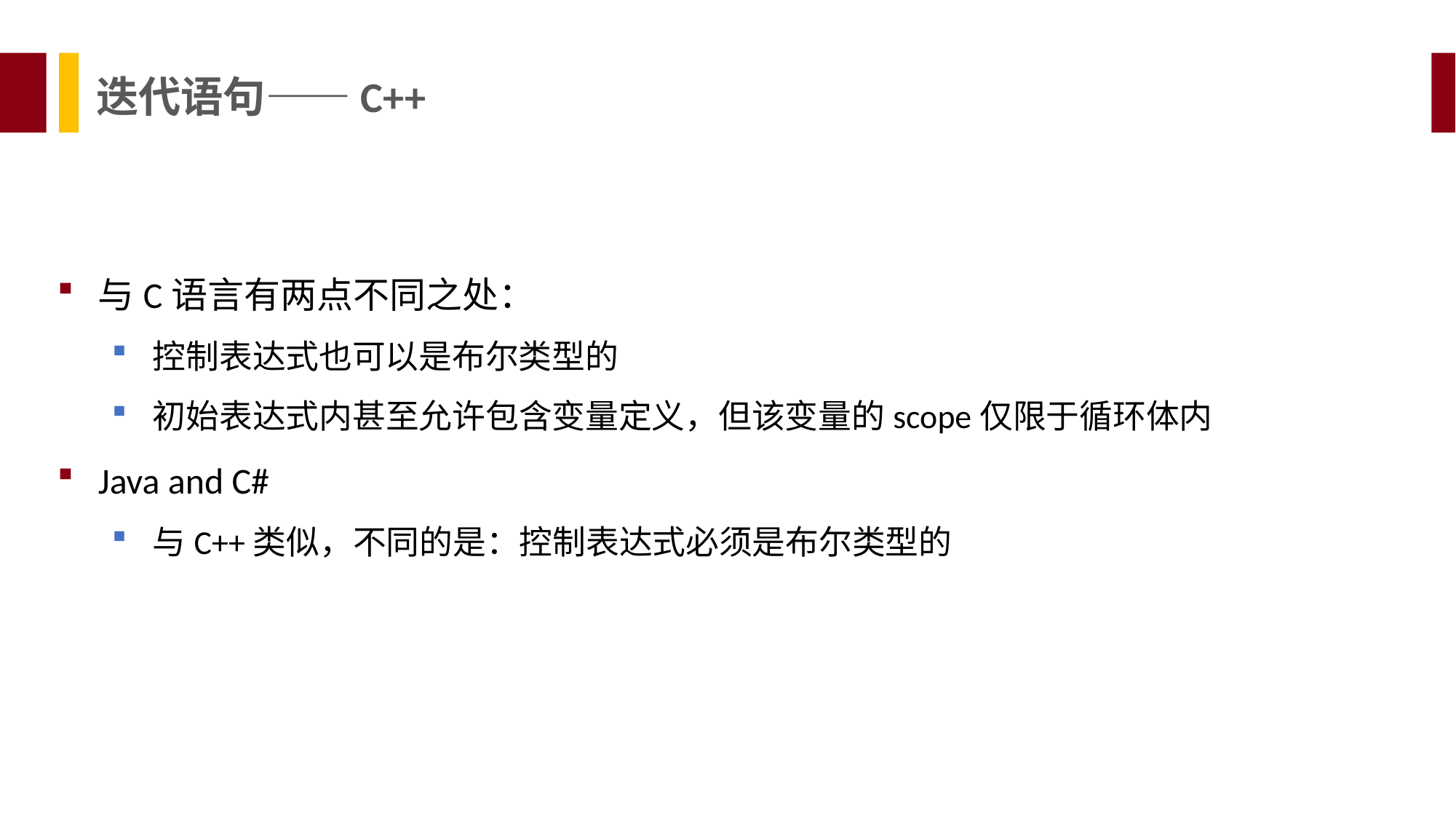

迭代语句——C++

与C语言有两点不同之处：
控制表达式也可以是布尔类型的
初始表达式内甚至允许包含变量定义，但该变量的scope仅限于循环体内
Java and C#
与C++类似，不同的是：控制表达式必须是布尔类型的